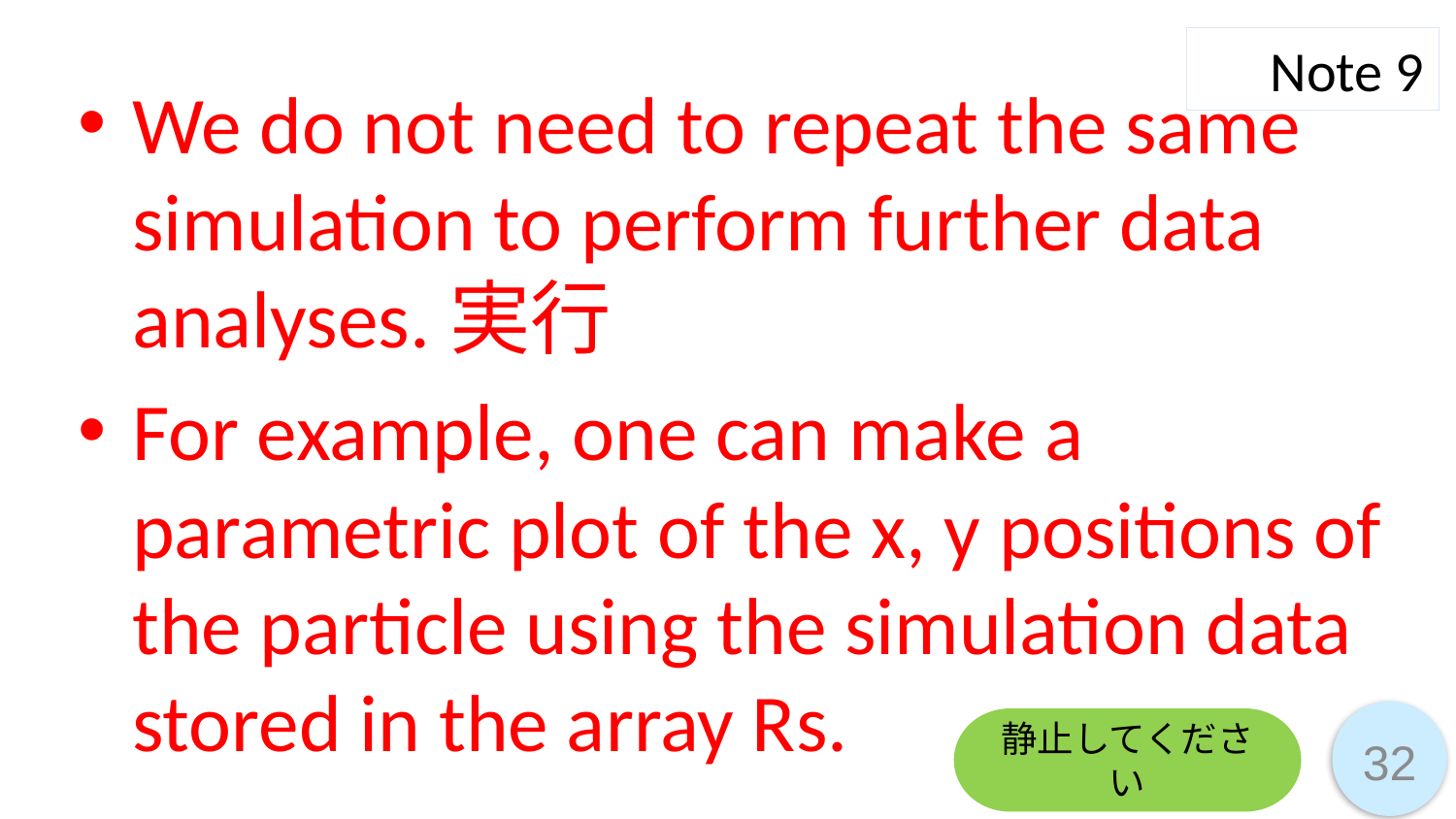

Note 9
We do not need to repeat the same simulation to perform further data analyses.実行
For example, one can make a parametric plot of the x, y positions of the particle using the simulation data stored in the array Rs.
静止してください
32